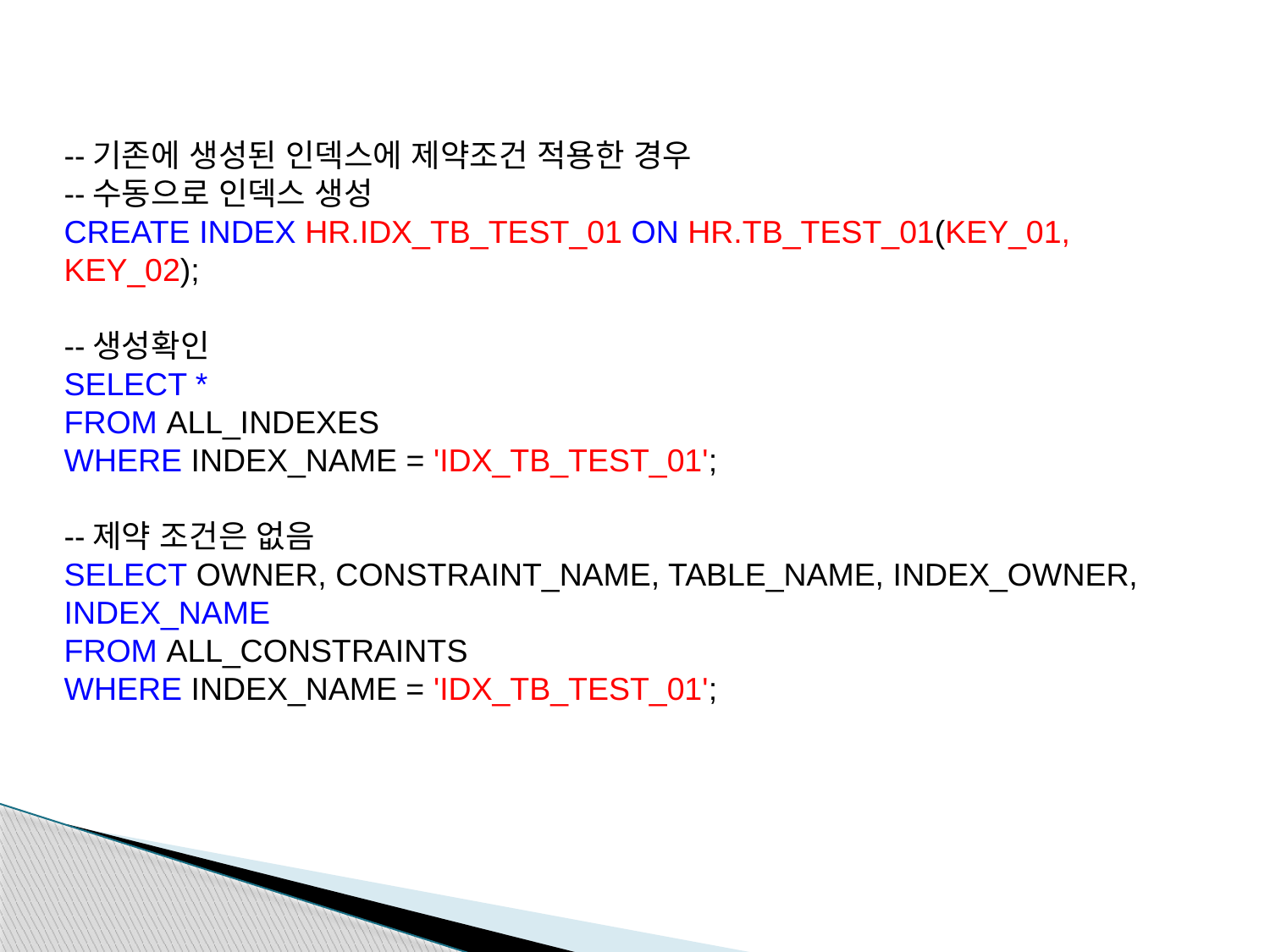

--기존에 생성된 인덱스에 제약조건 적용한 경우
--수동으로 인덱스 생성
CREATE INDEX HR.IDX_TB_TEST_01 ON HR.TB_TEST_01(KEY_01, KEY_02);

--생성확인
SELECT *
FROM ALL_INDEXES
WHERE INDEX_NAME = 'IDX_TB_TEST_01';

--제약 조건은 없음
SELECT OWNER, CONSTRAINT_NAME, TABLE_NAME, INDEX_OWNER, INDEX_NAME
FROM ALL_CONSTRAINTS
WHERE INDEX_NAME = 'IDX_TB_TEST_01';